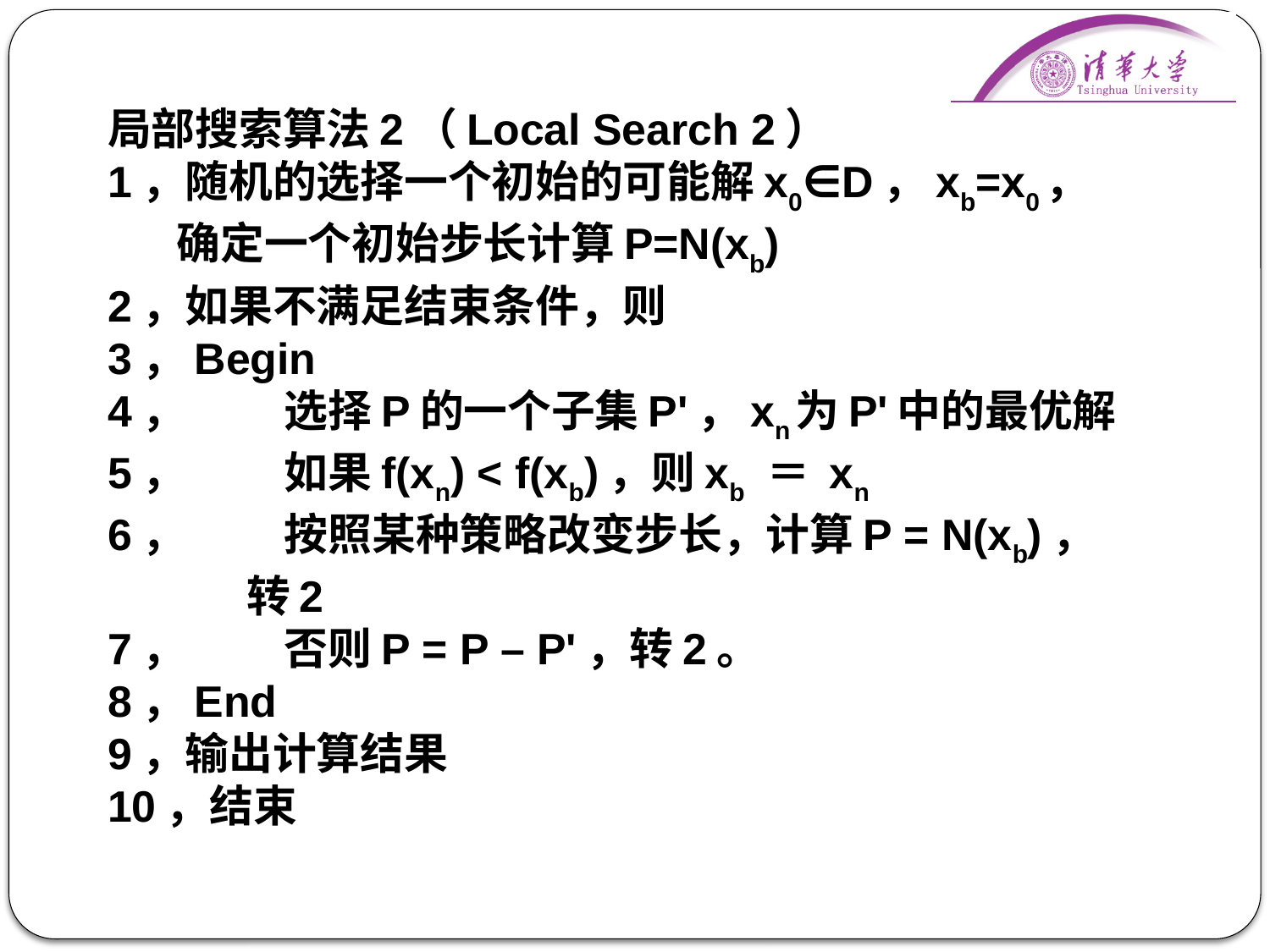

局部搜索算法2（Local Search 2）
1，随机的选择一个初始的可能解x0∈D，xb=x0，
      确定一个初始步长计算P=N(xb)
2，如果不满足结束条件，则
3，Begin
4，	   选择P的一个子集P'，xn为P'中的最优解
5，	   如果f(xn) < f(xb)，则xb ＝ xn
6，	   按照某种策略改变步长，计算P = N(xb)，
             转2
7，	   否则P = P – P'，转2。
8，End
9，输出计算结果
10，结束